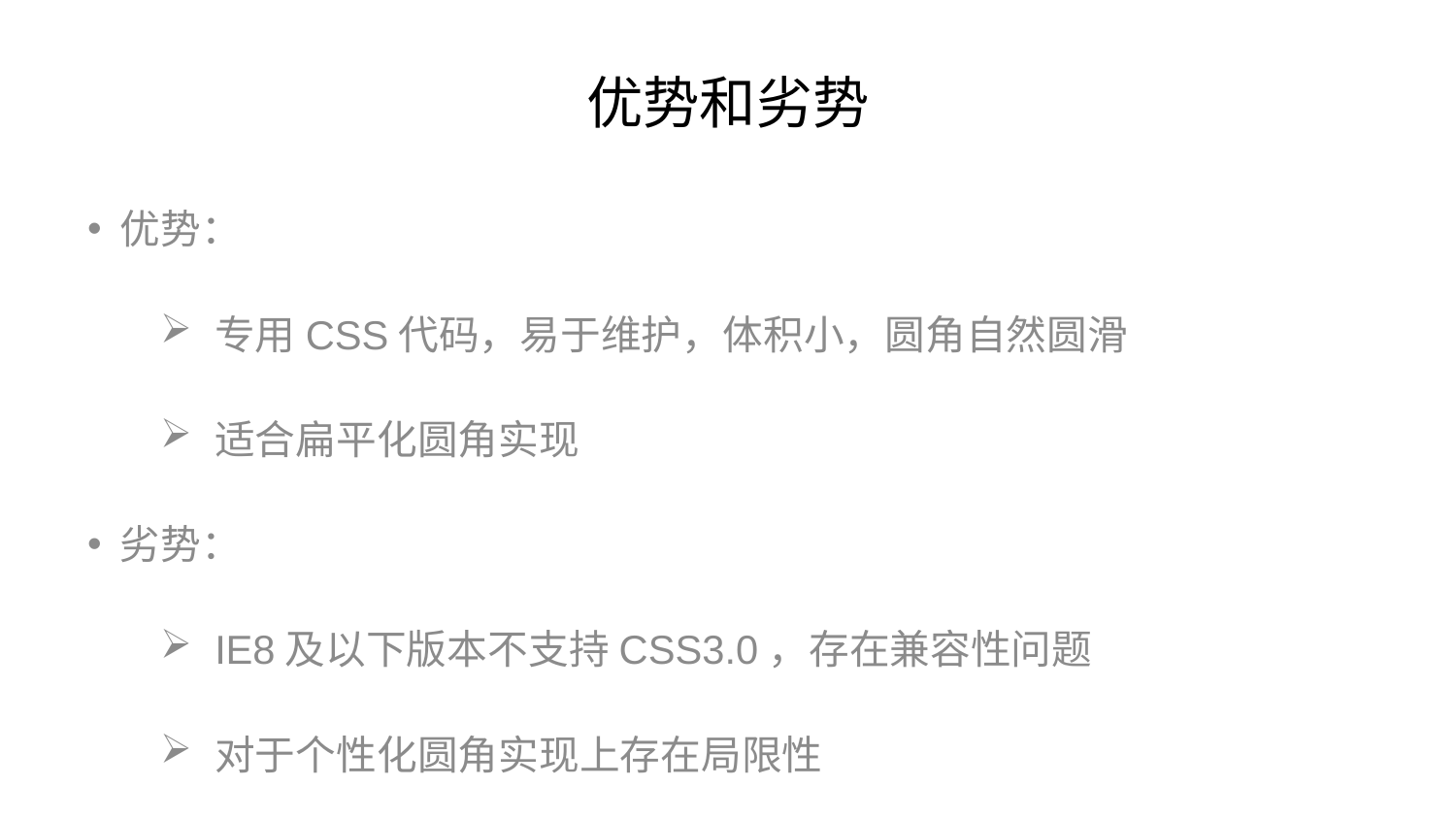

优势和劣势
 优势：
专用CSS代码，易于维护，体积小，圆角自然圆滑
适合扁平化圆角实现
 劣势：
IE8及以下版本不支持CSS3.0，存在兼容性问题
对于个性化圆角实现上存在局限性